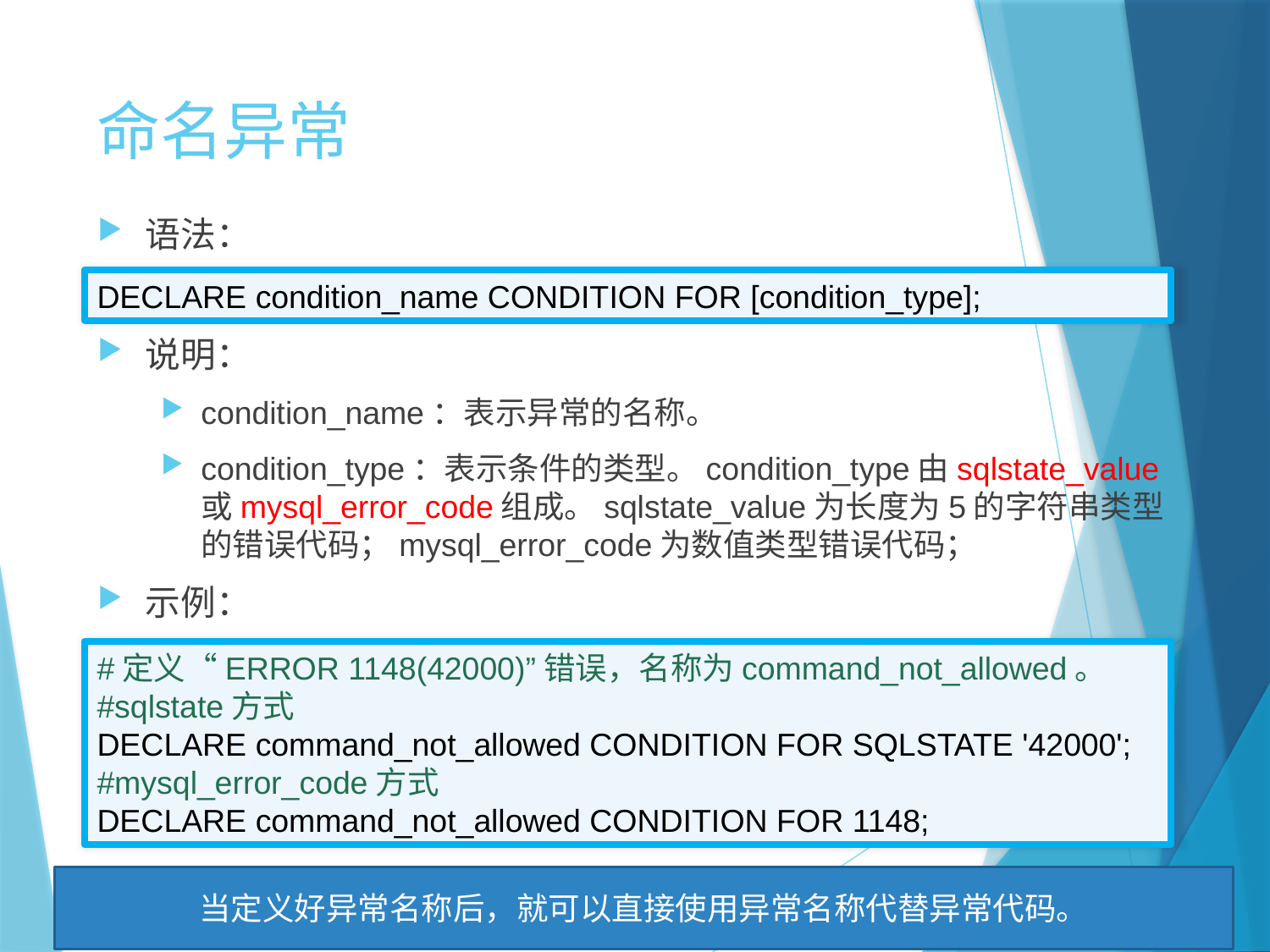

# 命名异常
语法：

说明：
condition_name：表示异常的名称。
condition_type：表示条件的类型。condition_type由sqlstate_value或mysql_error_code组成。sqlstate_value为长度为5的字符串类型的错误代码；mysql_error_code为数值类型错误代码；
示例：

DECLARE condition_name CONDITION FOR [condition_type];
#定义“ERROR 1148(42000)”错误，名称为command_not_allowed。
#sqlstate方式
DECLARE command_not_allowed CONDITION FOR SQLSTATE '42000';
#mysql_error_code方式
DECLARE command_not_allowed CONDITION FOR 1148;
当定义好异常名称后，就可以直接使用异常名称代替异常代码。